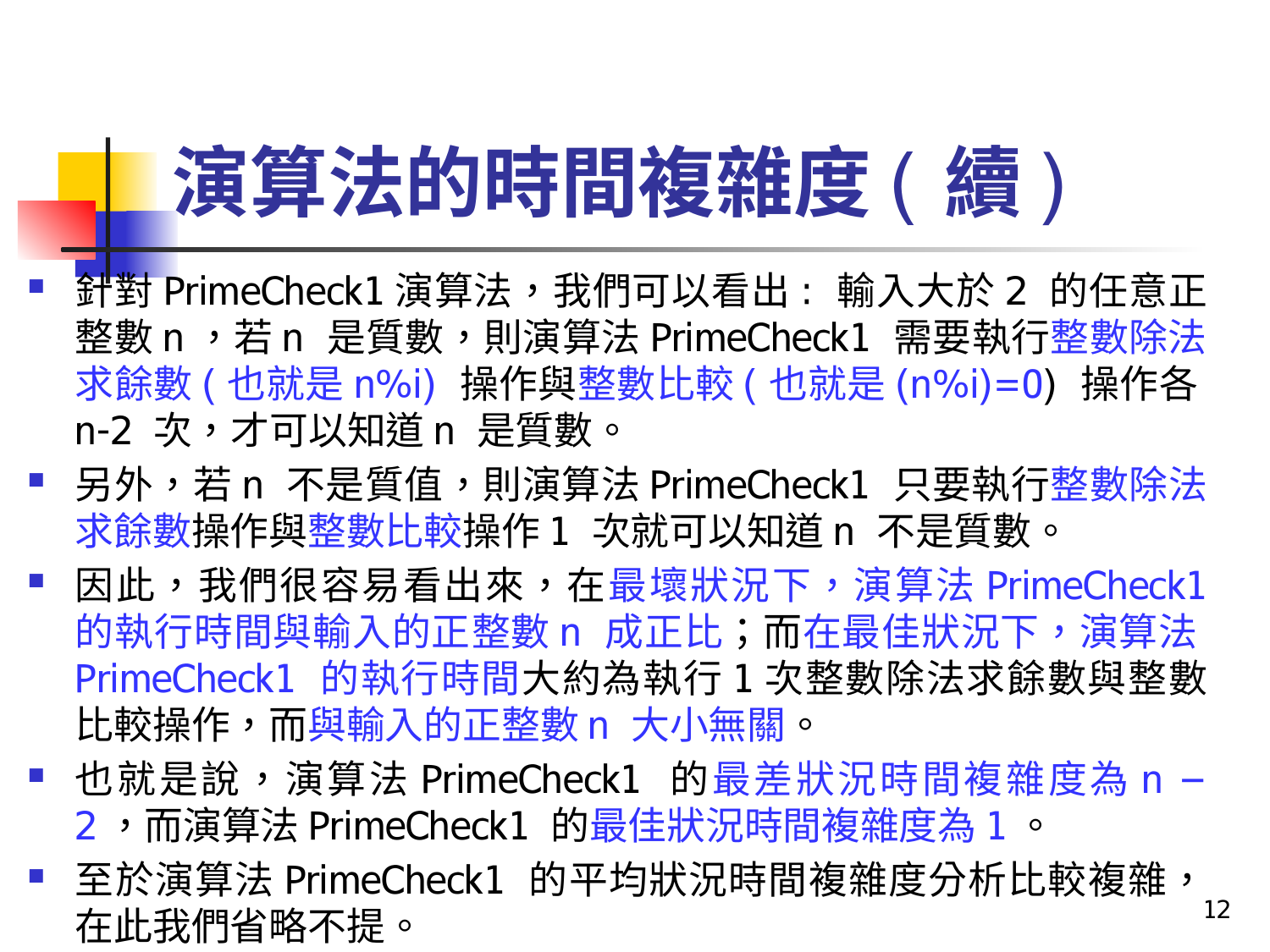

# 演算法的時間複雜度(續)
針對PrimeCheck1演算法，我們可以看出: 輸入大於2 的任意正整數n，若n 是質數，則演算法PrimeCheck1 需要執行整數除法求餘數(也就是n%i) 操作與整數比較(也就是(n%i)=0) 操作各n-2 次，才可以知道n 是質數。
另外，若n 不是質值，則演算法PrimeCheck1 只要執行整數除法求餘數操作與整數比較操作1 次就可以知道n 不是質數。
因此，我們很容易看出來，在最壞狀況下，演算法PrimeCheck1 的執行時間與輸入的正整數n 成正比；而在最佳狀況下，演算法PrimeCheck1 的執行時間大約為執行1次整數除法求餘數與整數比較操作，而與輸入的正整數n 大小無關。
也就是說，演算法PrimeCheck1 的最差狀況時間複雜度為n − 2，而演算法PrimeCheck1 的最佳狀況時間複雜度為1。
至於演算法PrimeCheck1 的平均狀況時間複雜度分析比較複雜，在此我們省略不提。
12